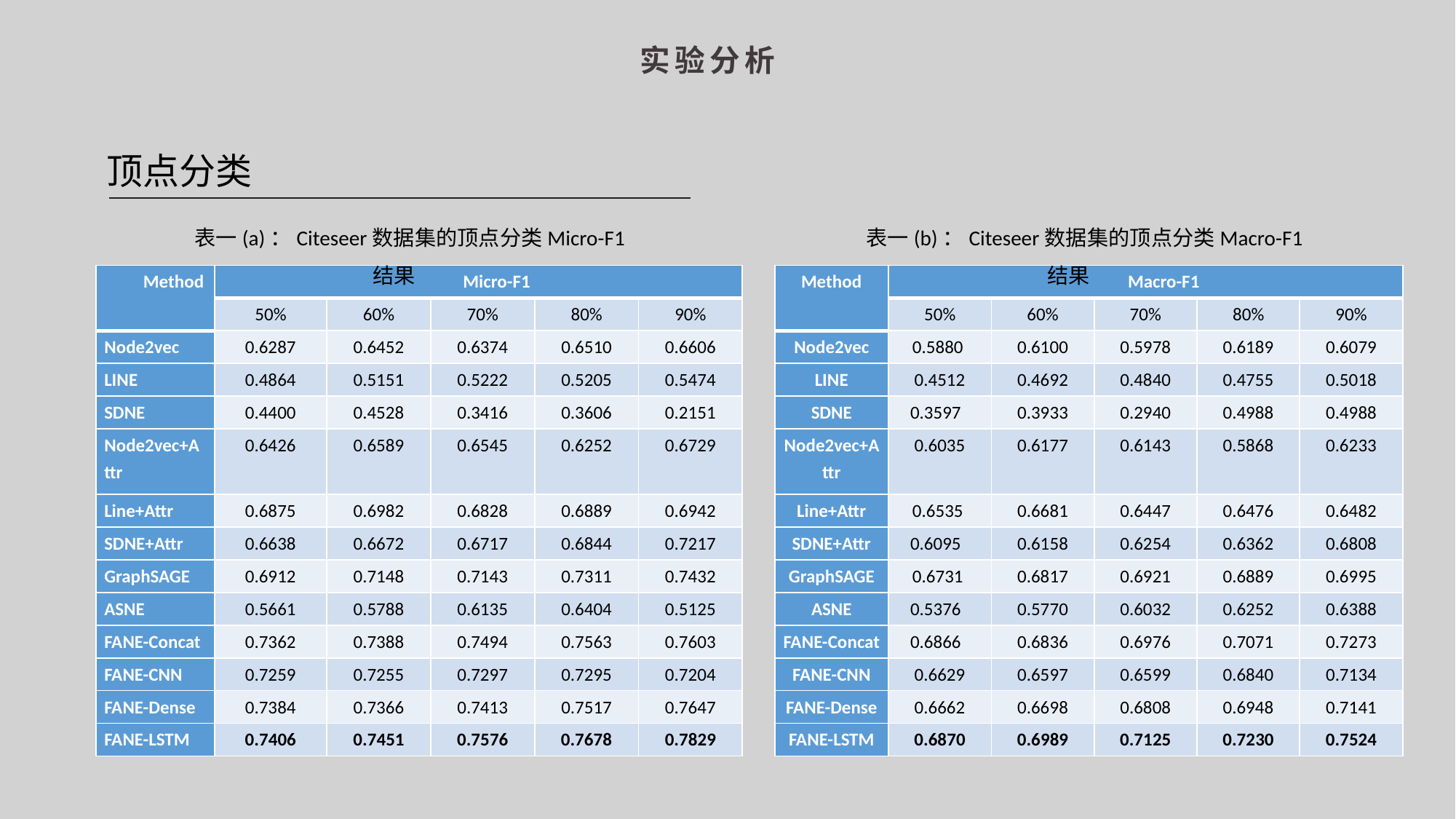

实验分析
顶点分类
表一(a)：Citeseer数据集的顶点分类Micro-F1结果
表一(b)：Citeseer数据集的顶点分类Macro-F1结果
| Method | Micro-F1 |  |  |  |  |
| --- | --- | --- | --- | --- | --- |
|  | 50% | 60% | 70% | 80% | 90% |
| Node2vec | 0.6287 | 0.6452 | 0.6374 | 0.6510 | 0.6606 |
| LINE | 0.4864 | 0.5151 | 0.5222 | 0.5205 | 0.5474 |
| SDNE | 0.4400 | 0.4528 | 0.3416 | 0.3606 | 0.2151 |
| Node2vec+Attr | 0.6426 | 0.6589 | 0.6545 | 0.6252 | 0.6729 |
| Line+Attr | 0.6875 | 0.6982 | 0.6828 | 0.6889 | 0.6942 |
| SDNE+Attr | 0.6638 | 0.6672 | 0.6717 | 0.6844 | 0.7217 |
| GraphSAGE | 0.6912 | 0.7148 | 0.7143 | 0.7311 | 0.7432 |
| ASNE | 0.5661 | 0.5788 | 0.6135 | 0.6404 | 0.5125 |
| FANE-Concat | 0.7362 | 0.7388 | 0.7494 | 0.7563 | 0.7603 |
| FANE-CNN | 0.7259 | 0.7255 | 0.7297 | 0.7295 | 0.7204 |
| FANE-Dense | 0.7384 | 0.7366 | 0.7413 | 0.7517 | 0.7647 |
| FANE-LSTM | 0.7406 | 0.7451 | 0.7576 | 0.7678 | 0.7829 |
| Method | Macro-F1 |  |  |  |  |
| --- | --- | --- | --- | --- | --- |
|  | 50% | 60% | 70% | 80% | 90% |
| Node2vec | 0.5880 | 0.6100 | 0.5978 | 0.6189 | 0.6079 |
| LINE | 0.4512 | 0.4692 | 0.4840 | 0.4755 | 0.5018 |
| SDNE | 0.3597 | 0.3933 | 0.2940 | 0.4988 | 0.4988 |
| Node2vec+Attr | 0.6035 | 0.6177 | 0.6143 | 0.5868 | 0.6233 |
| Line+Attr | 0.6535 | 0.6681 | 0.6447 | 0.6476 | 0.6482 |
| SDNE+Attr | 0.6095 | 0.6158 | 0.6254 | 0.6362 | 0.6808 |
| GraphSAGE | 0.6731 | 0.6817 | 0.6921 | 0.6889 | 0.6995 |
| ASNE | 0.5376 | 0.5770 | 0.6032 | 0.6252 | 0.6388 |
| FANE-Concat | 0.6866 | 0.6836 | 0.6976 | 0.7071 | 0.7273 |
| FANE-CNN | 0.6629 | 0.6597 | 0.6599 | 0.6840 | 0.7134 |
| FANE-Dense | 0.6662 | 0.6698 | 0.6808 | 0.6948 | 0.7141 |
| FANE-LSTM | 0.6870 | 0.6989 | 0.7125 | 0.7230 | 0.7524 |